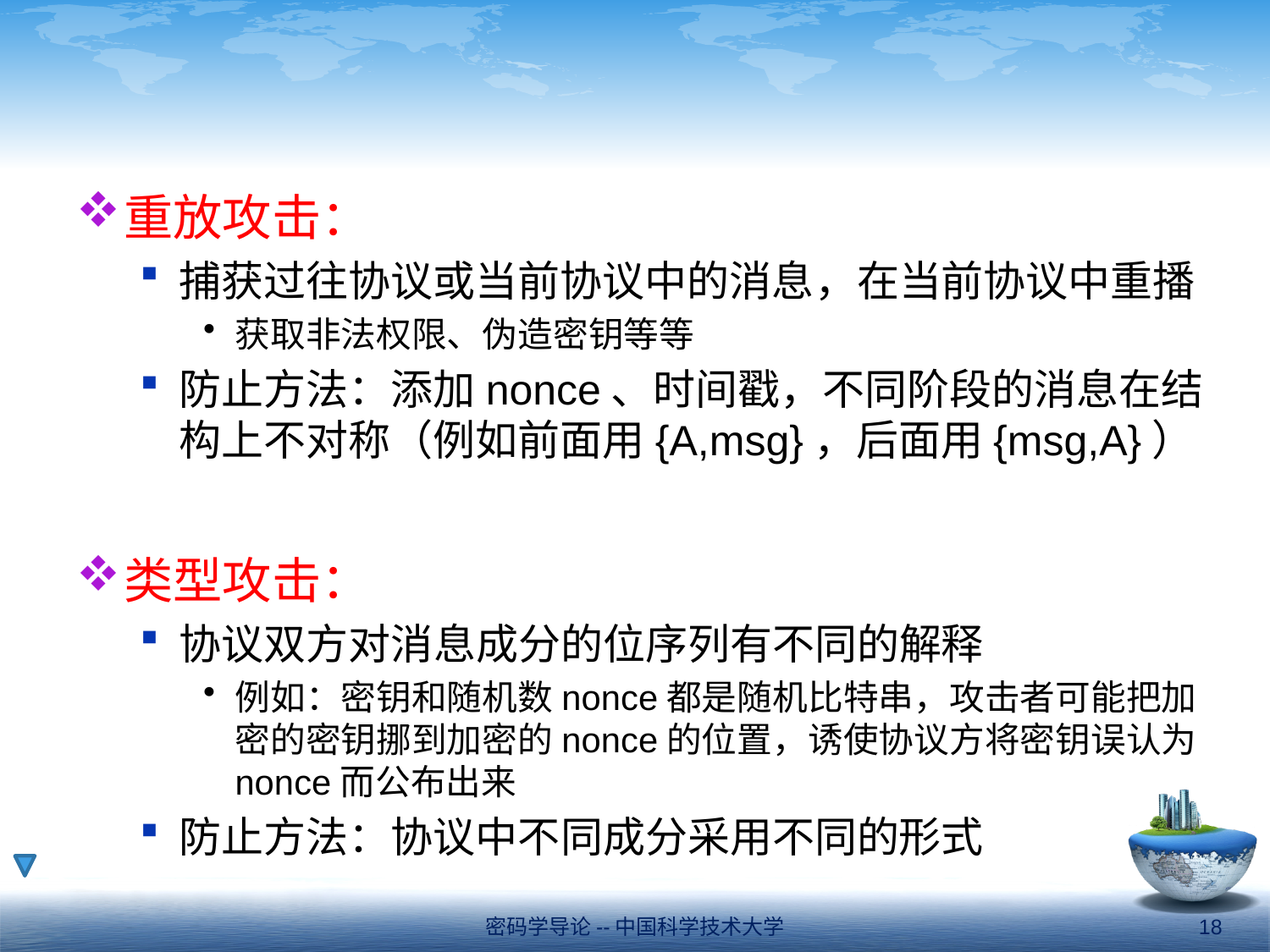

#
重放攻击：
捕获过往协议或当前协议中的消息，在当前协议中重播
获取非法权限、伪造密钥等等
防止方法：添加nonce、时间戳，不同阶段的消息在结构上不对称（例如前面用{A,msg}，后面用{msg,A}）

类型攻击：
协议双方对消息成分的位序列有不同的解释
例如：密钥和随机数nonce都是随机比特串，攻击者可能把加密的密钥挪到加密的nonce的位置，诱使协议方将密钥误认为nonce而公布出来
防止方法：协议中不同成分采用不同的形式

密码学导论--中国科学技术大学
18